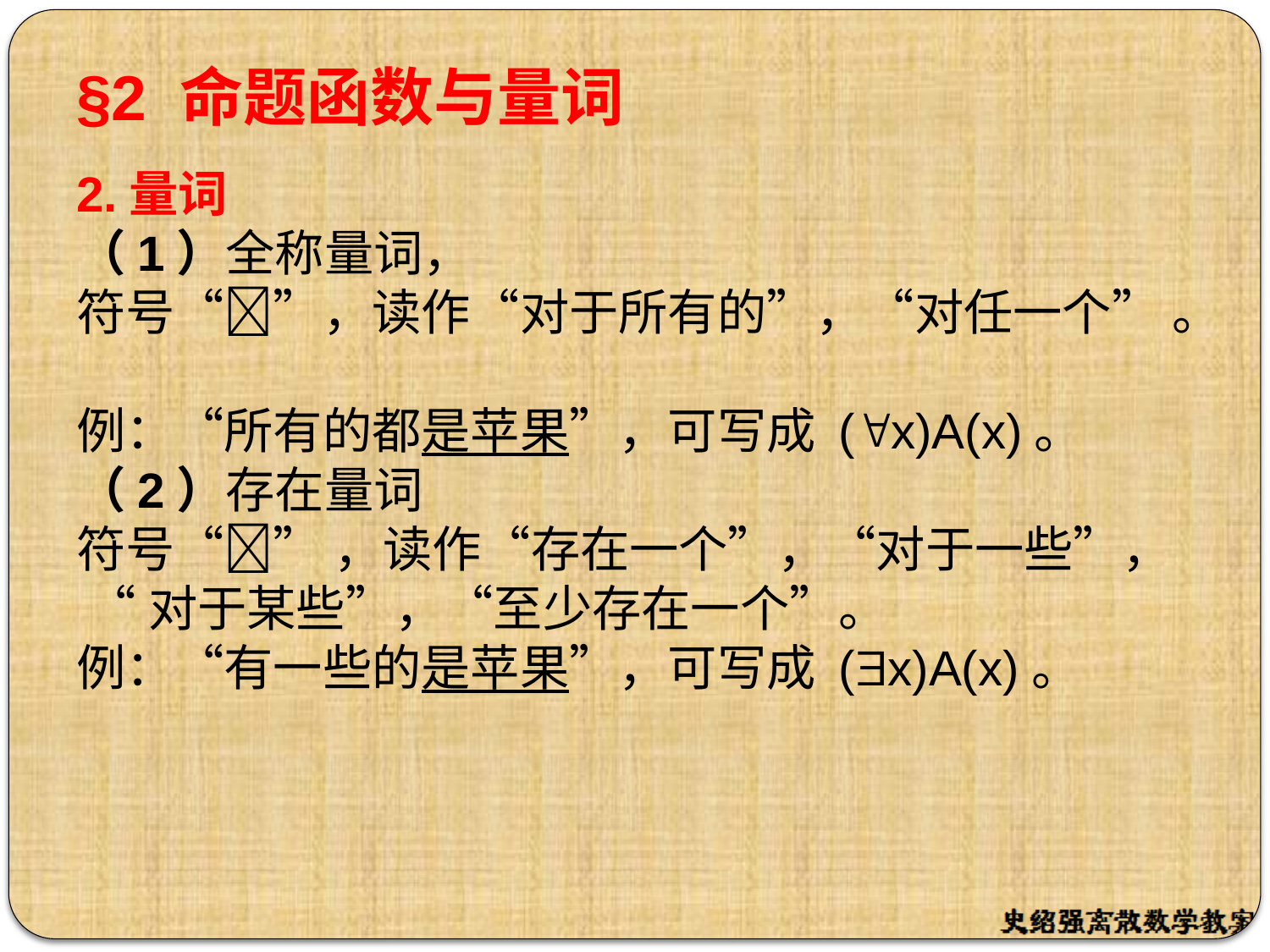

# §2 命题函数与量词
2.量词
（1）全称量词，
符号“∀”，读作“对于所有的”，“对任一个” 。
例：“所有的都是苹果”，可写成 (∀x)A(x)。
（2）存在量词
符号“∃” ，读作“存在一个”，“对于一些”，
 “对于某些”，“至少存在一个”。
例：“有一些的是苹果”，可写成 (∃x)A(x)。